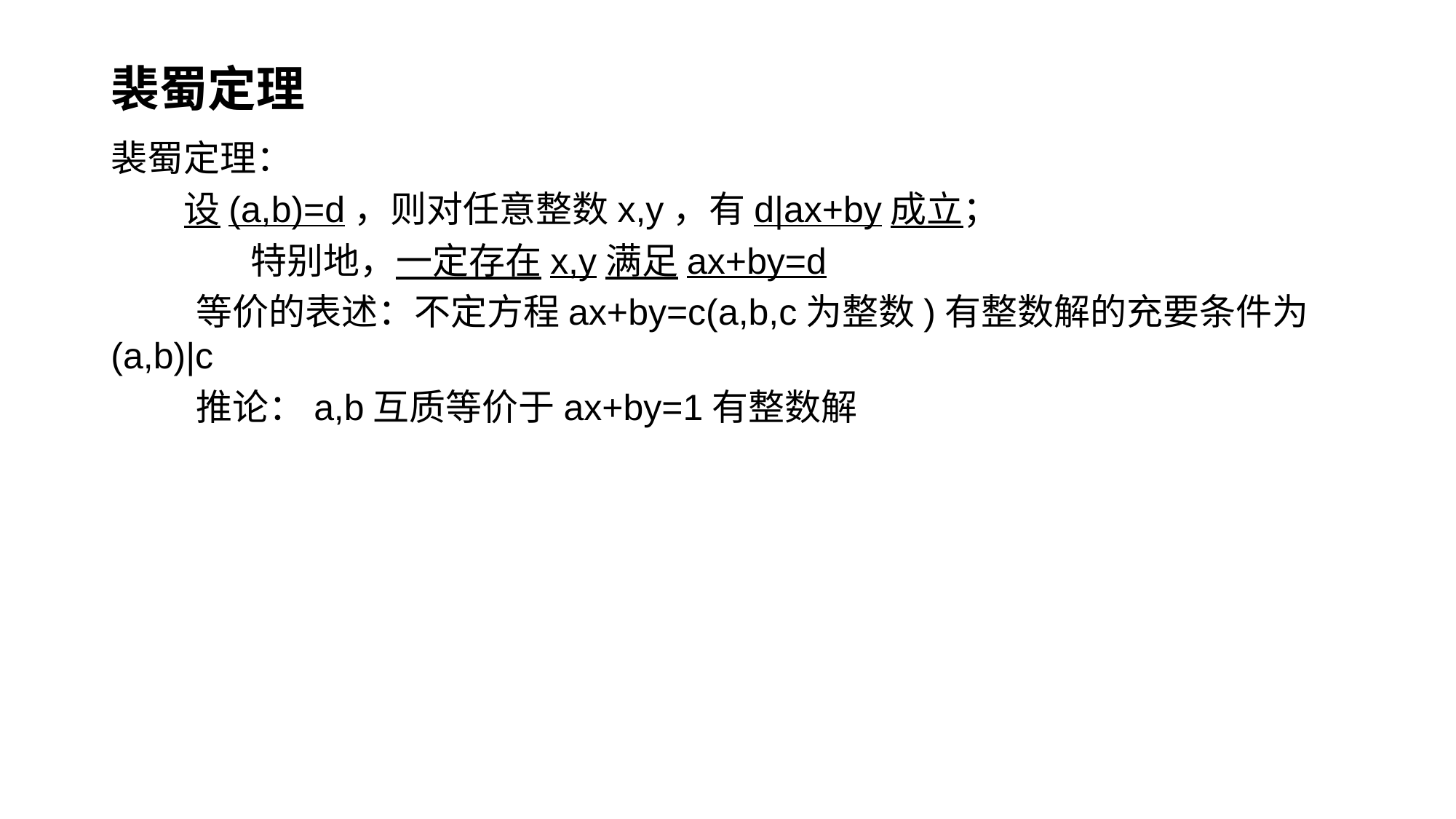

# 裴蜀定理
裴蜀定理：
设(a,b)=d，则对任意整数x,y，有d|ax+by成立；
特别地，一定存在x,y满足ax+by=d
等价的表述：不定方程ax+by=c(a,b,c为整数)有整数解的充要条件为(a,b)|c
推论：a,b互质等价于ax+by=1有整数解